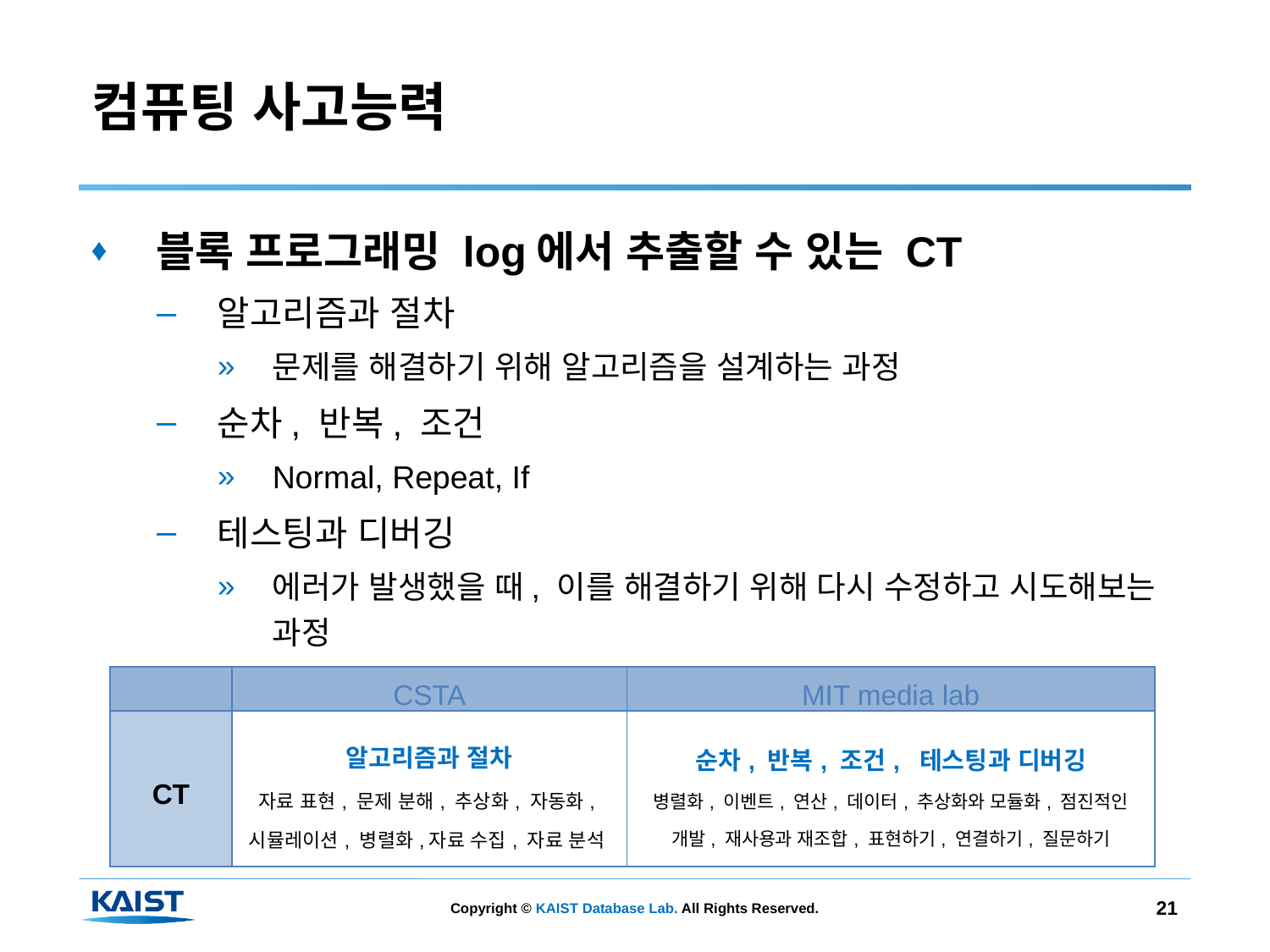

# 컴퓨팅 사고능력
블록 프로그래밍 log에서 추출할 수 있는 CT
알고리즘과 절차
문제를 해결하기 위해 알고리즘을 설계하는 과정
순차, 반복, 조건
Normal, Repeat, If
테스팅과 디버깅
에러가 발생했을 때, 이를 해결하기 위해 다시 수정하고 시도해보는 과정
|  | CSTA | MIT media lab |
| --- | --- | --- |
| CT | 알고리즘과 절차 자료 표현, 문제 분해, 추상화, 자동화, 시뮬레이션, 병렬화,자료 수집, 자료 분석 | 순차, 반복, 조건, 테스팅과 디버깅 병렬화, 이벤트, 연산, 데이터, 추상화와 모듈화, 점진적인 개발, 재사용과 재조합, 표현하기, 연결하기, 질문하기 |
21